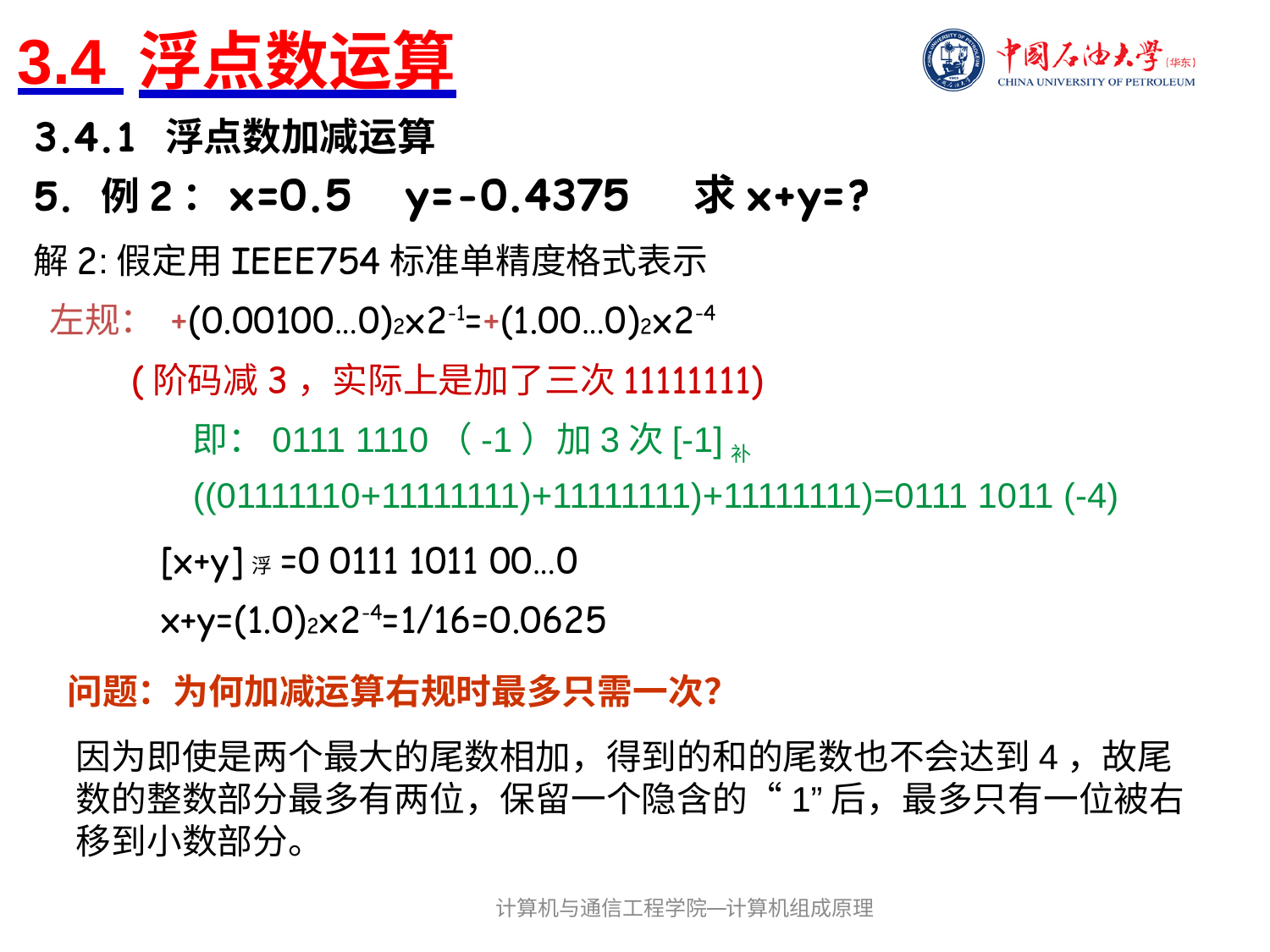

# 3.4 浮点数运算
3.4.1 浮点数加减运算
5. 例2：x=0.5   y=-0.4375   求x+y=?
解2:假定用IEEE754标准单精度格式表示
 左规： +(0.00100…0)2x2-1=+(1.00…0)2x2-4
                (阶码减3，实际上是加了三次11111111)

            [x+y]浮=0 0111 1011 00…0
            x+y=(1.0)2x2-4=1/16=0.0625

即：0111 1110（-1）加3次[-1]补
((01111110+11111111)+11111111)+11111111)=0111 1011 (-4)
问题：为何加减运算右规时最多只需一次？
因为即使是两个最大的尾数相加，得到的和的尾数也不会达到4，故尾数的整数部分最多有两位，保留一个隐含的“1”后，最多只有一位被右移到小数部分。
计算机与通信工程学院—计算机组成原理

88